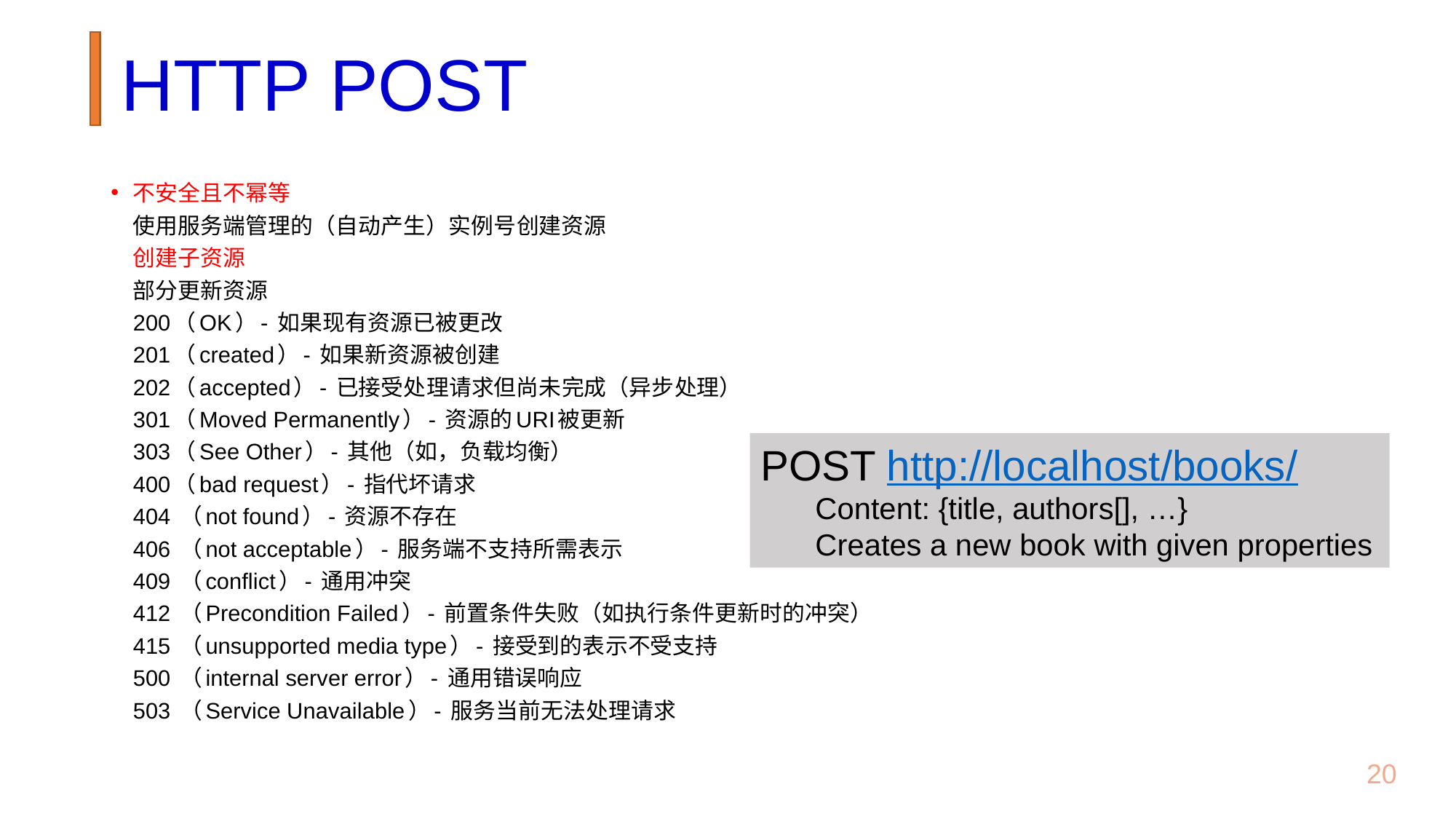

# HTTP POST
不安全且不幂等
使用服务端管理的（自动产生）实例号创建资源
创建子资源
部分更新资源
200（OK）- 如果现有资源已被更改
201（created）- 如果新资源被创建
202（accepted）- 已接受处理请求但尚未完成（异步处理）
301（Moved Permanently）- 资源的URI被更新
303（See Other）- 其他（如，负载均衡）
400（bad request）- 指代坏请求
404 （not found）- 资源不存在
406 （not acceptable）- 服务端不支持所需表示
409 （conflict）- 通用冲突
412 （Precondition Failed）- 前置条件失败（如执行条件更新时的冲突）
415 （unsupported media type）- 接受到的表示不受支持
500 （internal server error）- 通用错误响应
503 （Service Unavailable）- 服务当前无法处理请求
POST http://localhost/books/
Content: {title, authors[], …}
Creates a new book with given properties
20